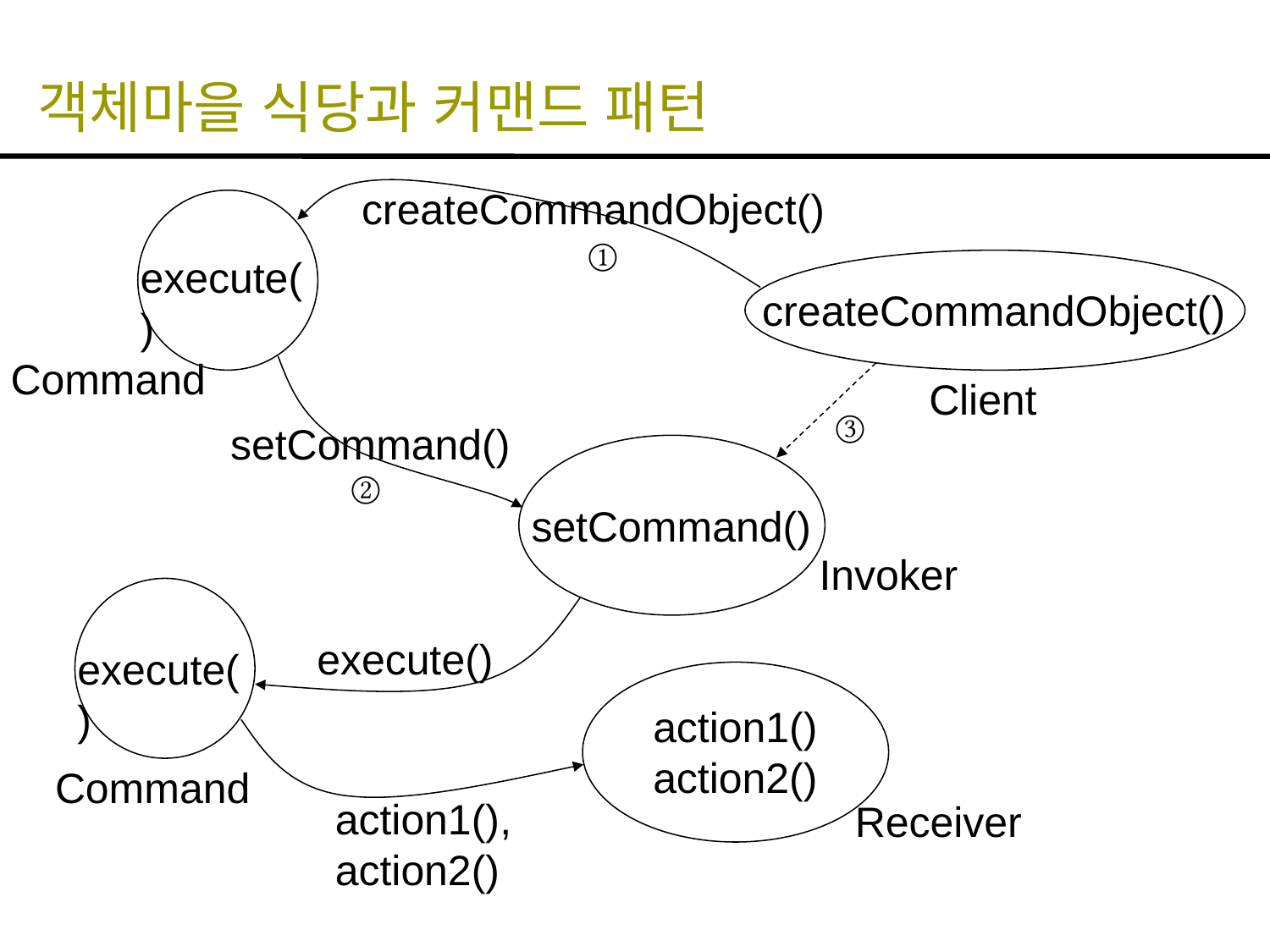

# 객체마을 식당과 커맨드 패턴
createCommandObject()

①
execute()

createCommandObject()
Command

Client
③
setCommand()

②
setCommand()
Invoker

execute()
execute()

action1()
action2()

Command
action1(),
action2()
Receiver